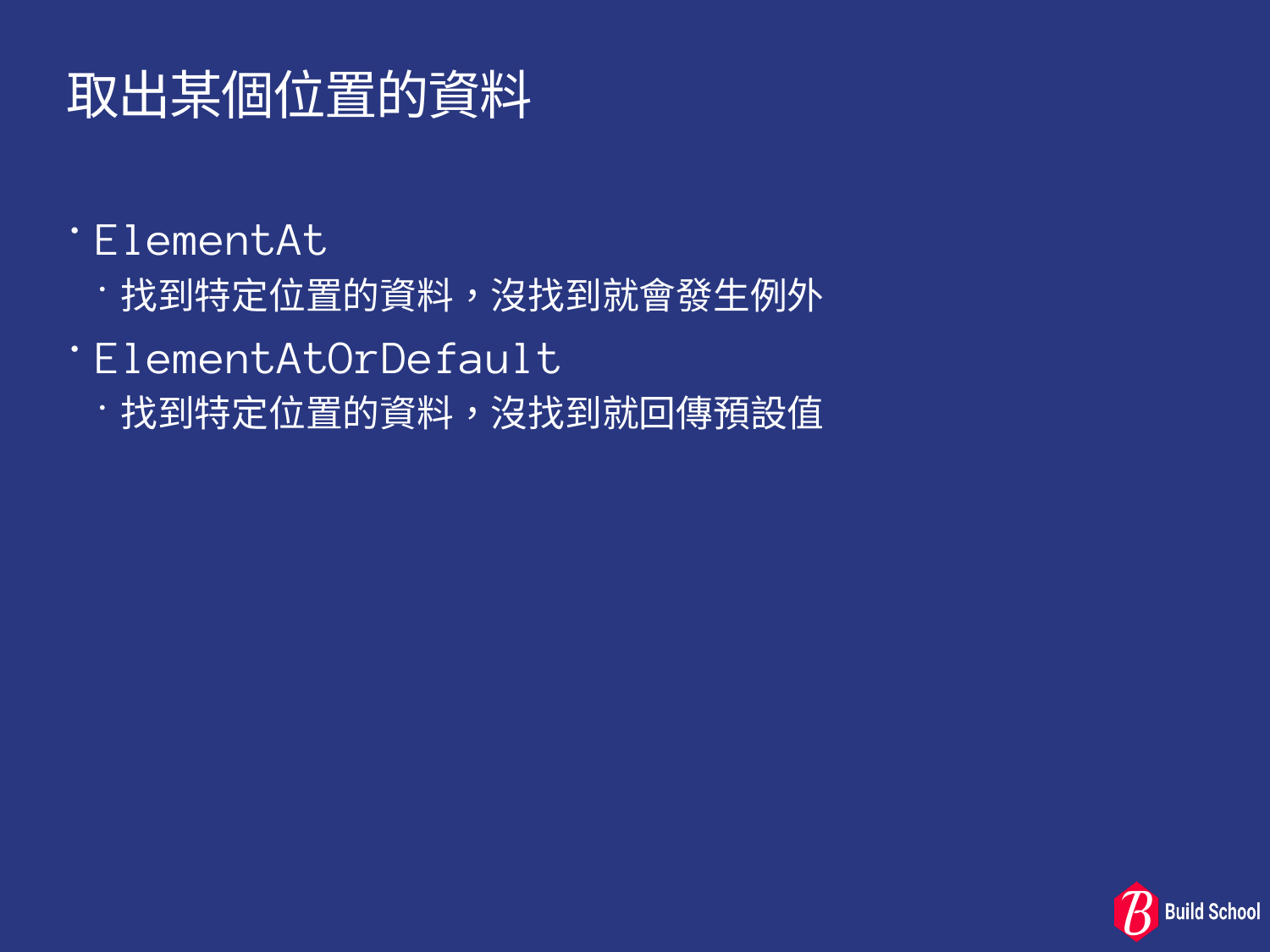

# 取出某個位置的資料
ElementAt
找到特定位置的資料，沒找到就會發生例外
ElementAtOrDefault
找到特定位置的資料，沒找到就回傳預設值